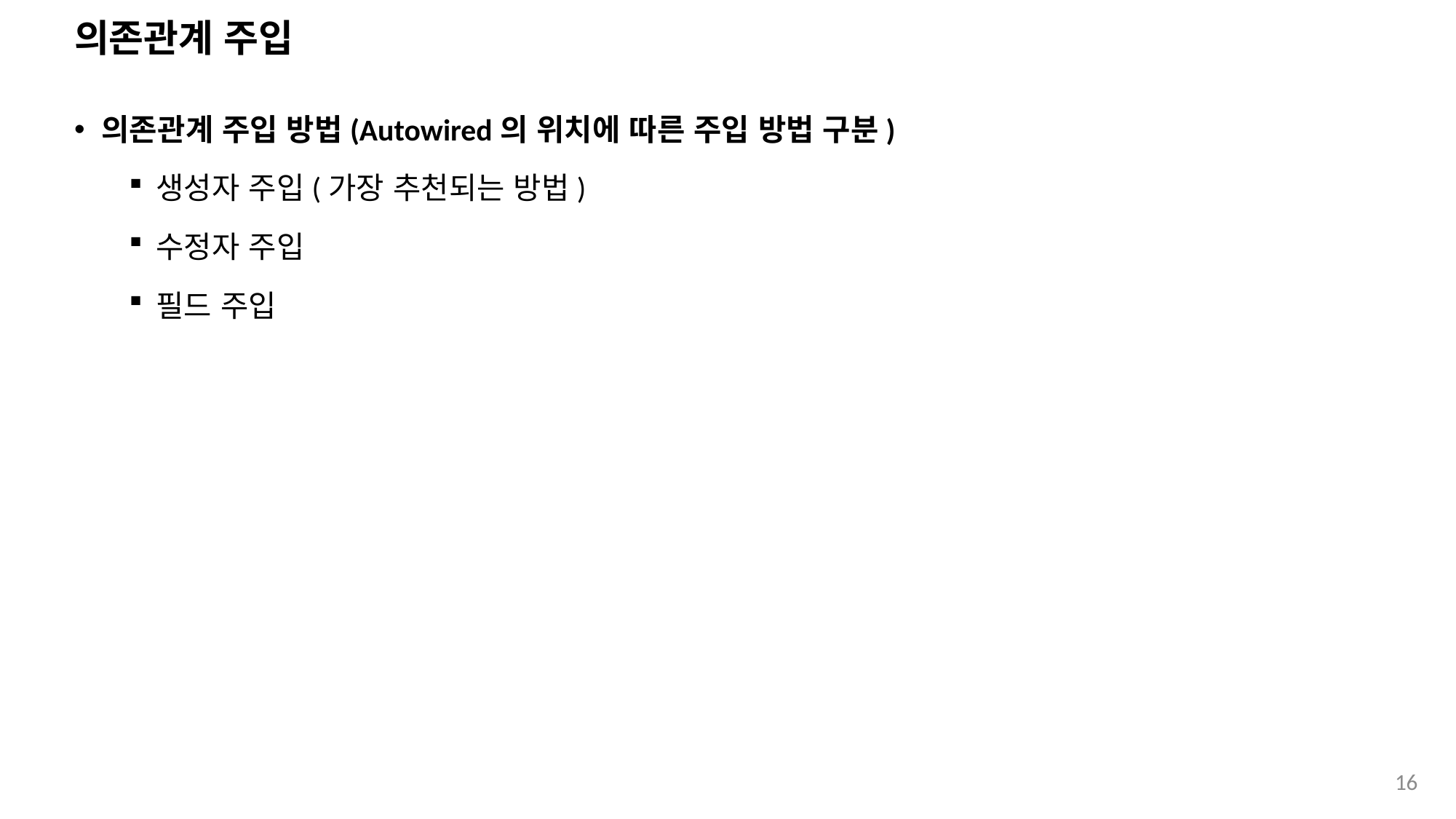

# 의존관계 주입
의존관계 주입 방법(Autowired의 위치에 따른 주입 방법 구분)
생성자 주입(가장 추천되는 방법)
수정자 주입
필드 주입

16